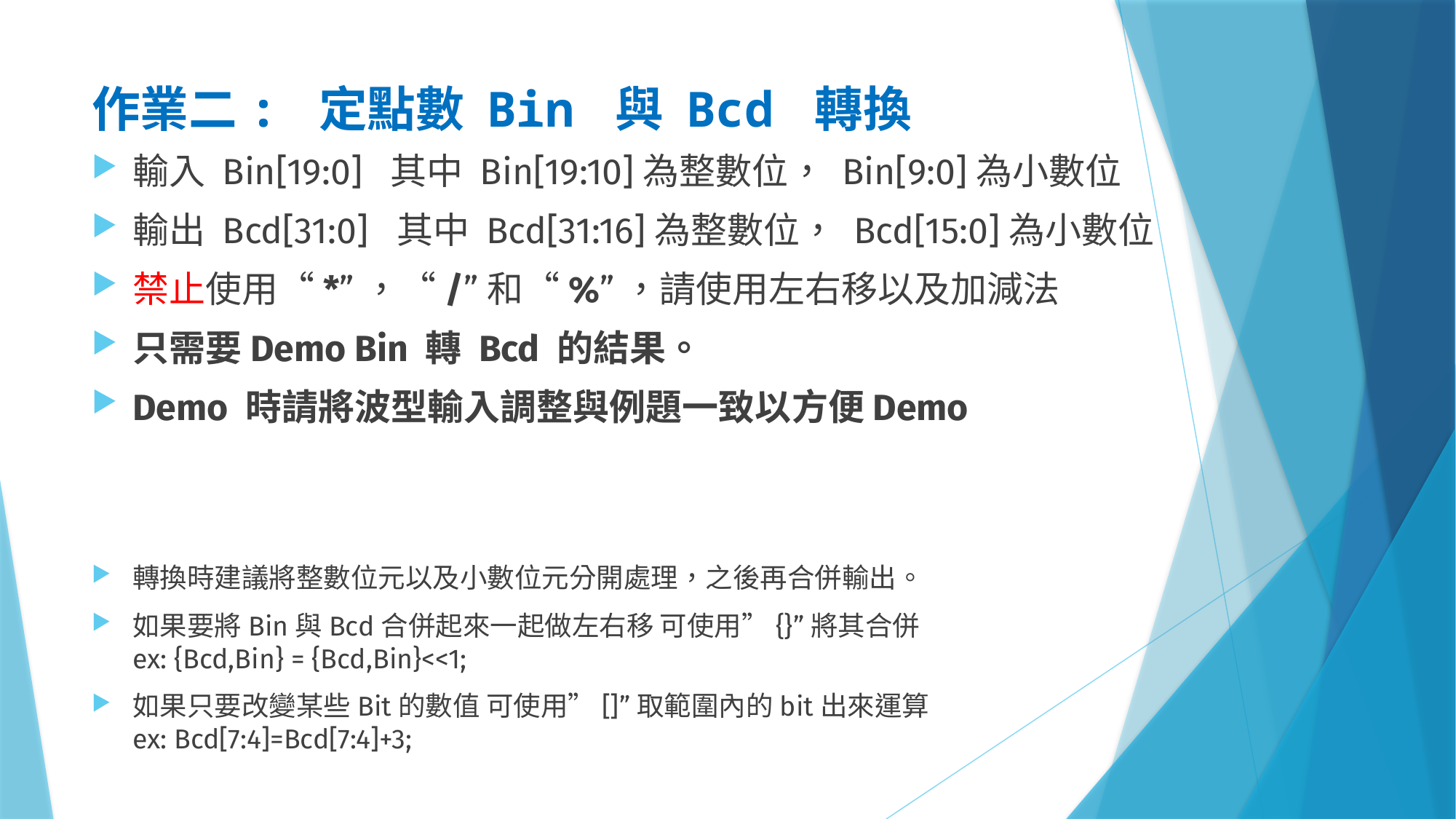

# 作業二: 定點數 Bin 與 Bcd 轉換
輸入 Bin[19:0]  其中 Bin[19:10]為整數位， Bin[9:0]為小數位
輸出 Bcd[31:0]  其中 Bcd[31:16]為整數位， Bcd[15:0]為小數位
禁止使用“*”，“/”和“%”，請使用左右移以及加減法
只需要Demo Bin 轉 Bcd 的結果。
Demo 時請將波型輸入調整與例題一致以方便Demo

轉換時建議將整數位元以及小數位元分開處理，之後再合併輸出。
如果要將Bin與Bcd合併起來一起做左右移 可使用”{}”將其合併
ex: {Bcd,Bin} = {Bcd,Bin}<<1;
如果只要改變某些Bit的數值 可使用”[]”取範圍內的bit出來運算
ex: Bcd[7:4]=Bcd[7:4]+3;